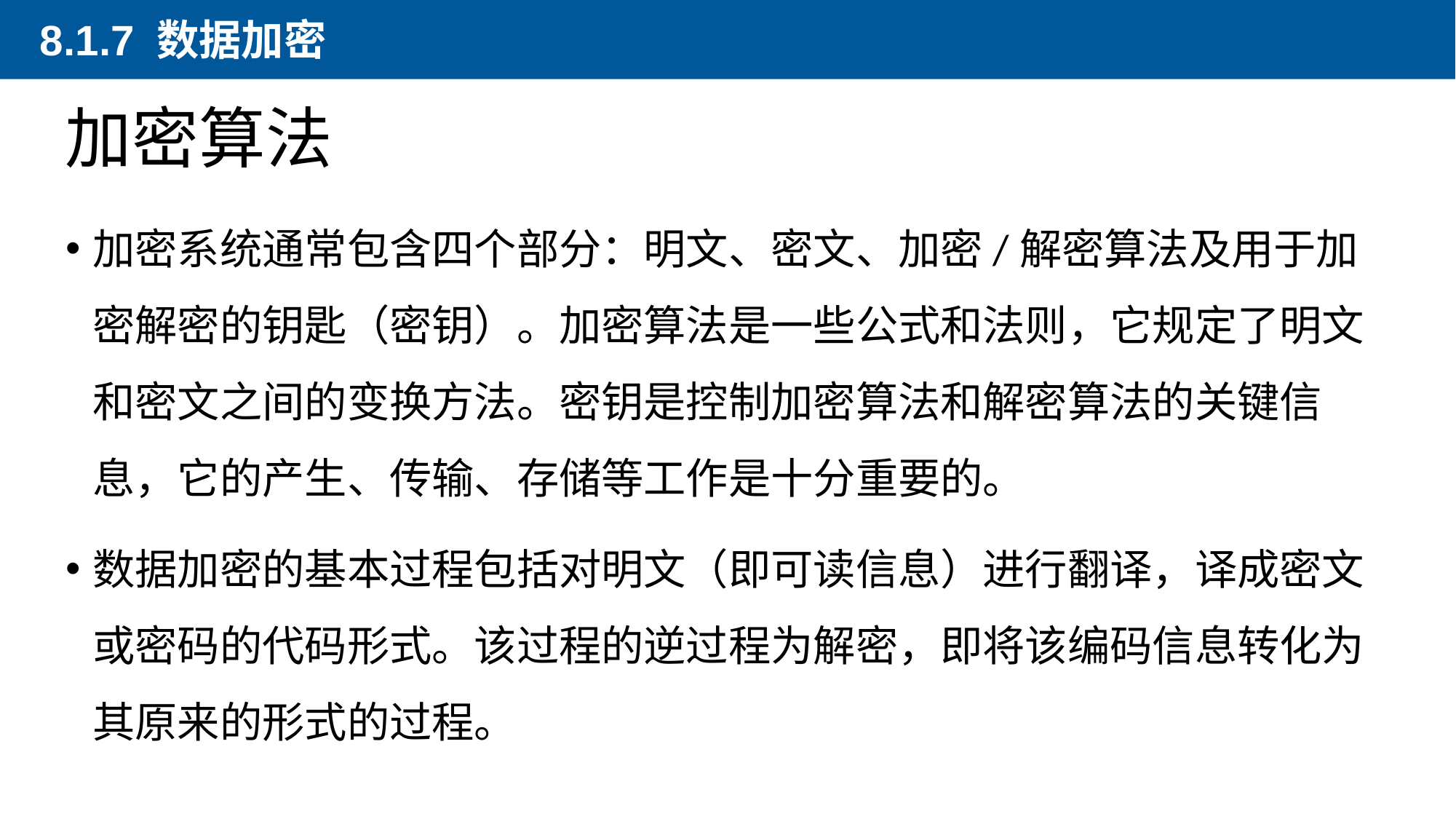

8.1.7 数据加密
加密算法

加密系统通常包含四个部分：明文、密文、加密/解密算法及用于加密解密的钥匙（密钥）。加密算法是一些公式和法则，它规定了明文和密文之间的变换方法。密钥是控制加密算法和解密算法的关键信息，它的产生、传输、存储等工作是十分重要的。
数据加密的基本过程包括对明文（即可读信息）进行翻译，译成密文或密码的代码形式。该过程的逆过程为解密，即将该编码信息转化为其原来的形式的过程。